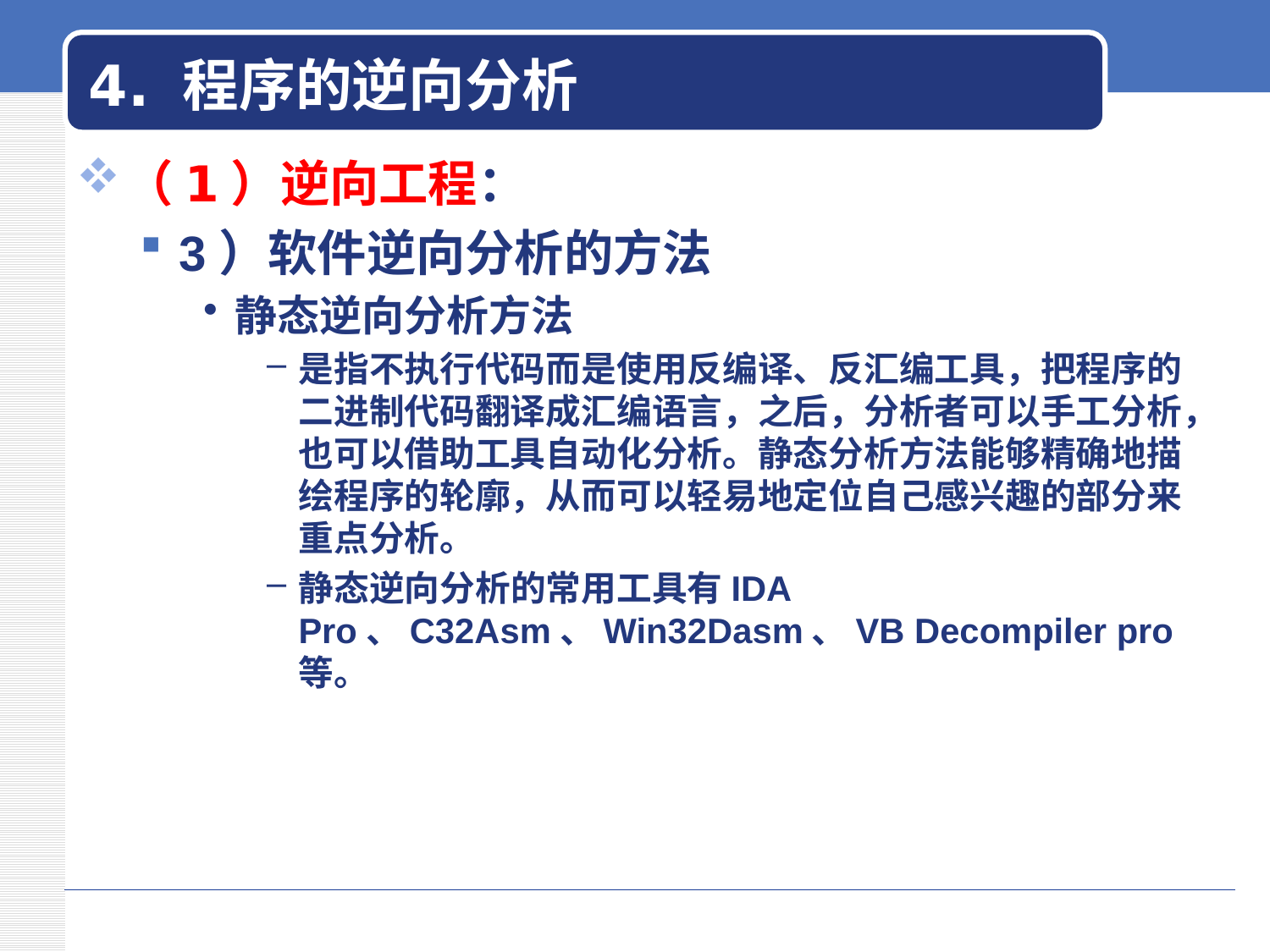

# 4. 程序的逆向分析
（1）逆向工程：
3）软件逆向分析的方法
静态逆向分析方法
是指不执行代码而是使用反编译、反汇编工具，把程序的二进制代码翻译成汇编语言，之后，分析者可以手工分析，也可以借助工具自动化分析。静态分析方法能够精确地描绘程序的轮廓，从而可以轻易地定位自己感兴趣的部分来重点分析。
静态逆向分析的常用工具有IDA Pro、C32Asm、Win32Dasm、VB Decompiler pro等。